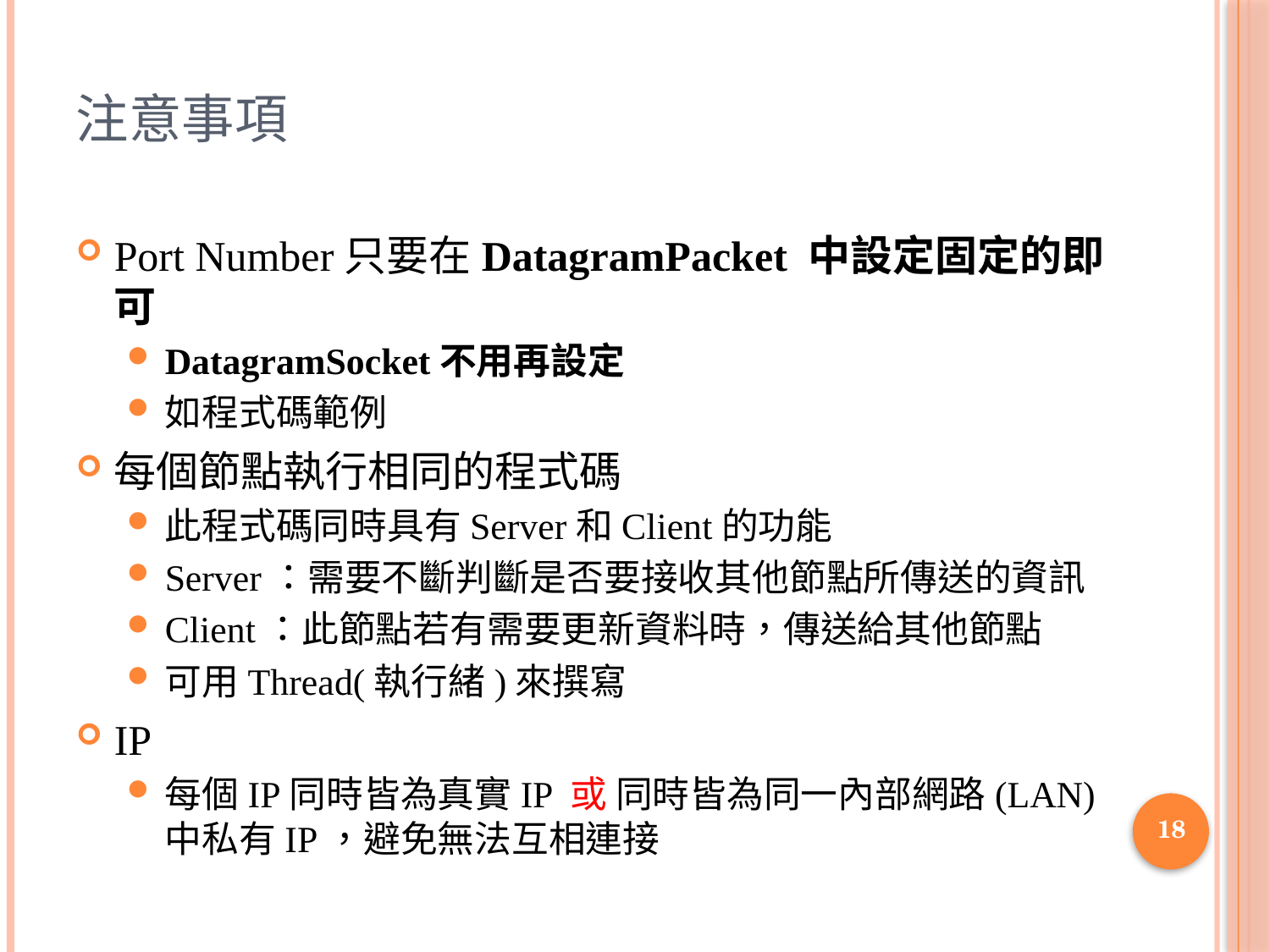

# 注意事項
Port Number只要在DatagramPacket 中設定固定的即可
DatagramSocket不用再設定
如程式碼範例
每個節點執行相同的程式碼
此程式碼同時具有Server和Client的功能
Server：需要不斷判斷是否要接收其他節點所傳送的資訊
Client：此節點若有需要更新資料時，傳送給其他節點
可用Thread(執行緒)來撰寫
IP
每個IP同時皆為真實IP 或 同時皆為同一內部網路(LAN)中私有IP，避免無法互相連接

18